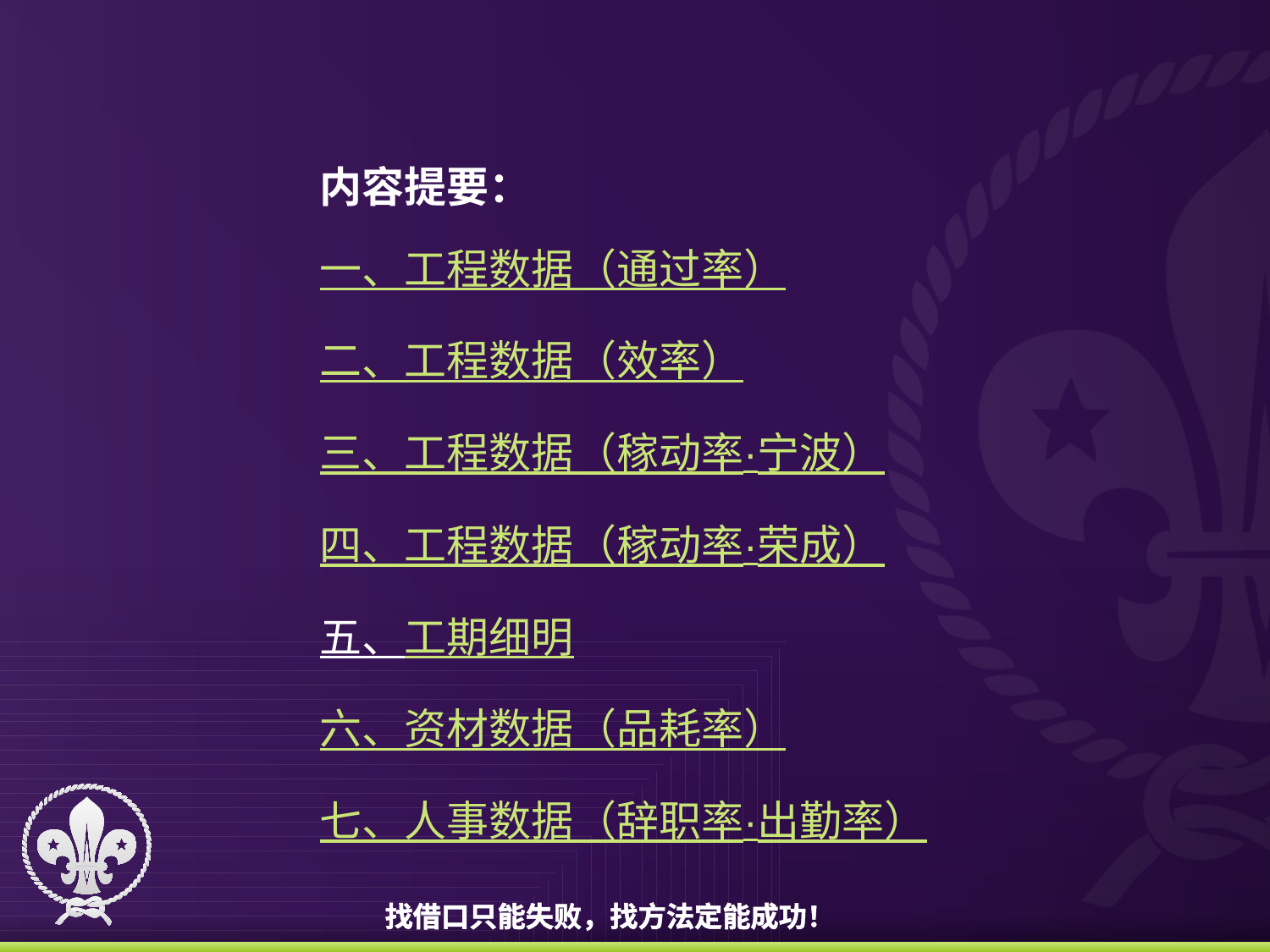

内容提要：
一、工程数据（通过率）
二、工程数据（效率）
三、工程数据（稼动率·宁波）
四、工程数据（稼动率·荣成）
五、工期细明
六、资材数据（品耗率）
七、人事数据（辞职率·出勤率）

找借口只能失败，找方法定能成功！